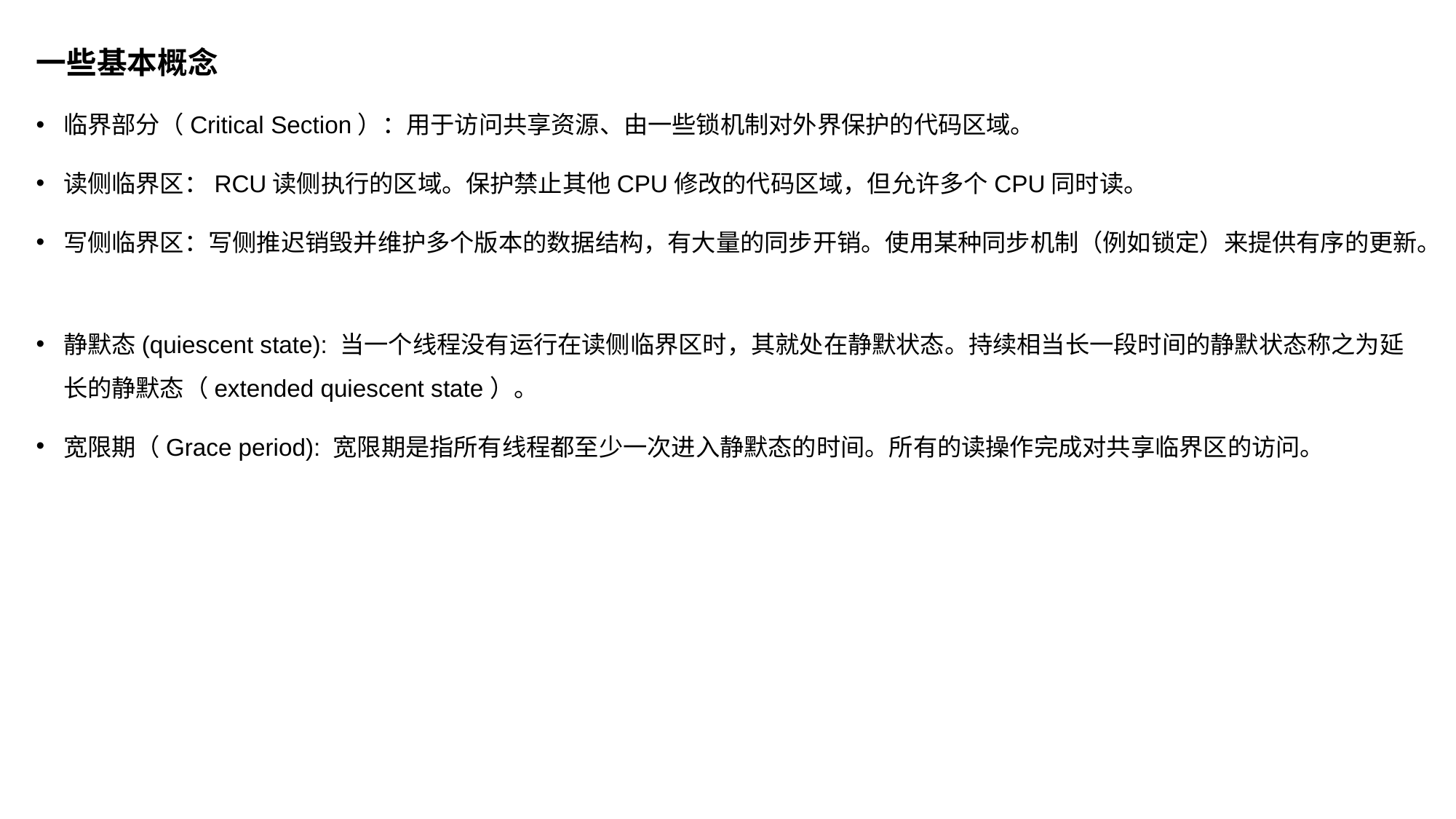

一些基本概念
临界部分（Critical Section）：用于访问共享资源、由一些锁机制对外界保护的代码区域。
读侧临界区：RCU读侧执行的区域。保护禁止其他CPU修改的代码区域，但允许多个CPU同时读。
写侧临界区：写侧推迟销毁并维护多个版本的数据结构，有大量的同步开销。使用某种同步机制（例如锁定）来提供有序的更新。
静默态(quiescent state): 当一个线程没有运行在读侧临界区时，其就处在静默状态。持续相当长一段时间的静默状态称之为延长的静默态（extended quiescent state）。
宽限期（Grace period): 宽限期是指所有线程都至少一次进入静默态的时间。所有的读操作完成对共享临界区的访问。